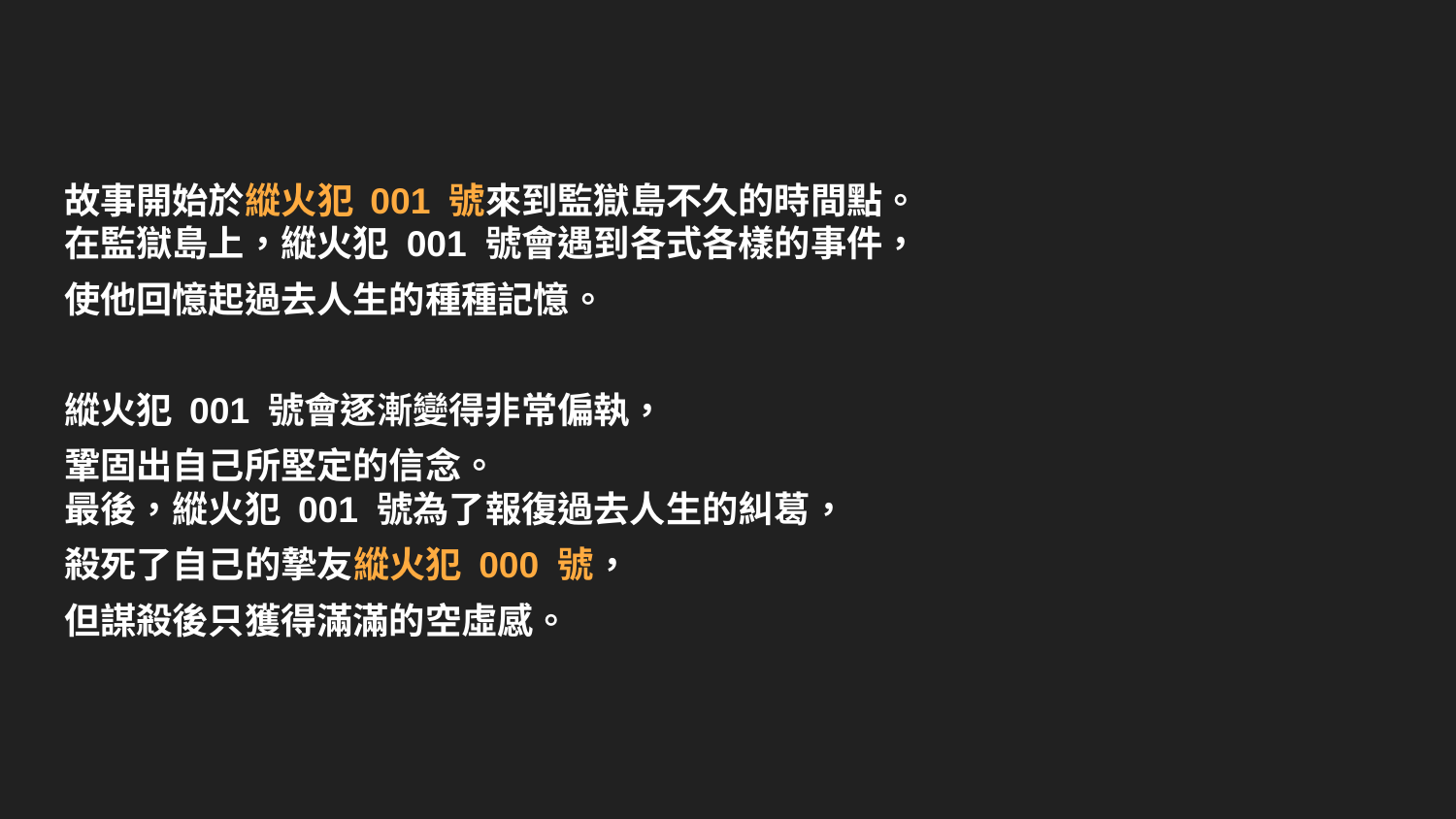

# 故事開始於縱火犯 001 號來到監獄島不久的時間點。 在監獄島上，縱火犯 001 號會遇到各式各樣的事件，
使他回憶起過去人生的種種記憶。

縱火犯 001 號會逐漸變得非常偏執，
鞏固出自己所堅定的信念。
最後，縱火犯 001 號為了報復過去人生的糾葛，
殺死了自己的摯友縱火犯 000 號，
但謀殺後只獲得滿滿的空虛感。